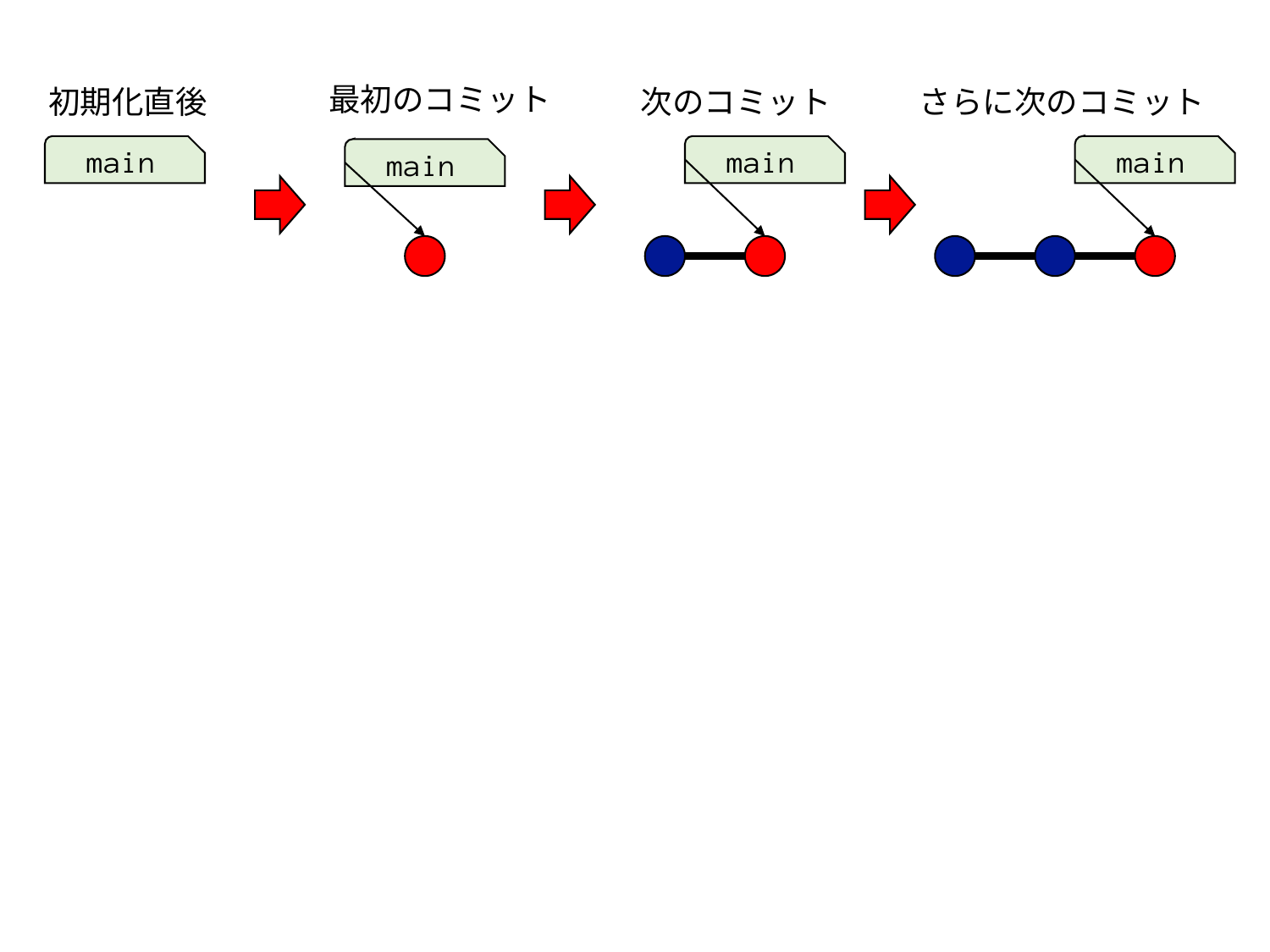

最初のコミット
初期化直後
次のコミット
さらに次のコミット
main
main
main
main